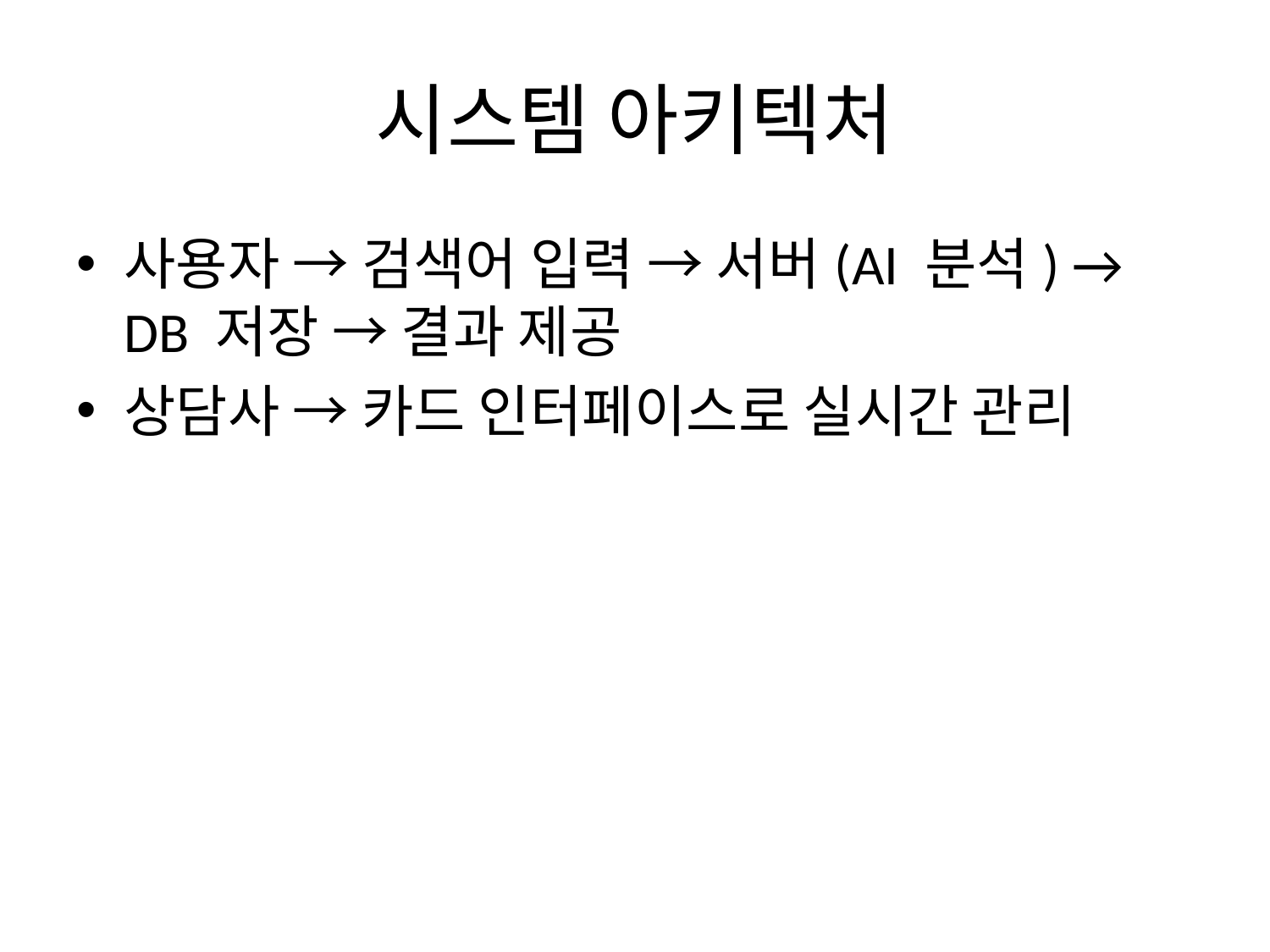

# 시스템 아키텍처
사용자 → 검색어 입력 → 서버(AI 분석) → DB 저장 → 결과 제공
상담사 → 카드 인터페이스로 실시간 관리